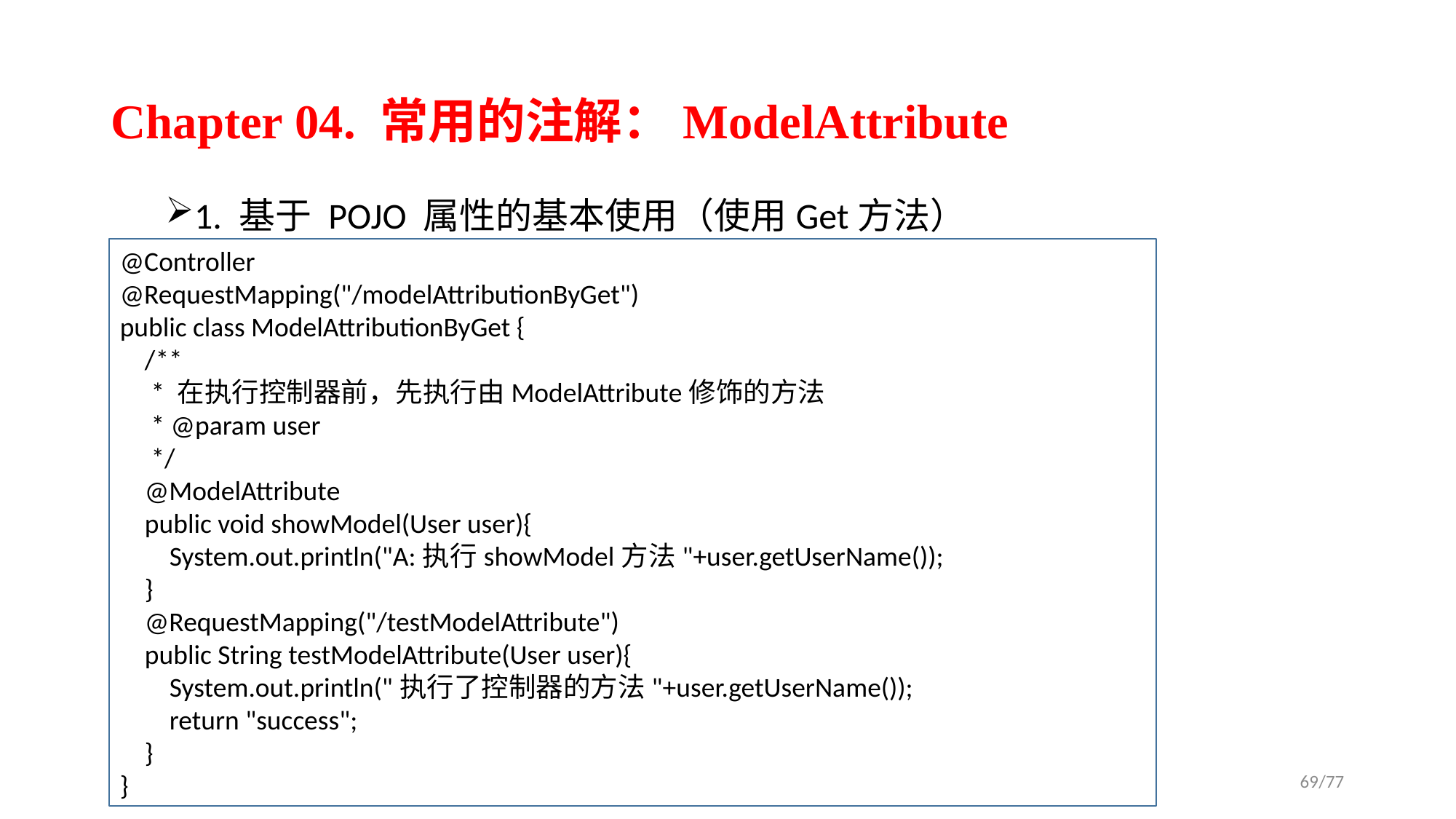

# Chapter 04. 常用的注解：ModelAttribute
1. 基于 POJO 属性的基本使用（使用Get方法）
@Controller
@RequestMapping("/modelAttributionByGet")
public class ModelAttributionByGet {
    /**
     * 在执行控制器前，先执行由ModelAttribute修饰的方法
     * @param user
     */
    @ModelAttribute
    public void showModel(User user){
        System.out.println("A:执行showModel方法"+user.getUserName());
    }
    @RequestMapping("/testModelAttribute")
    public String testModelAttribute(User user){
        System.out.println("执行了控制器的方法"+user.getUserName());
        return "success";
    }
}
69